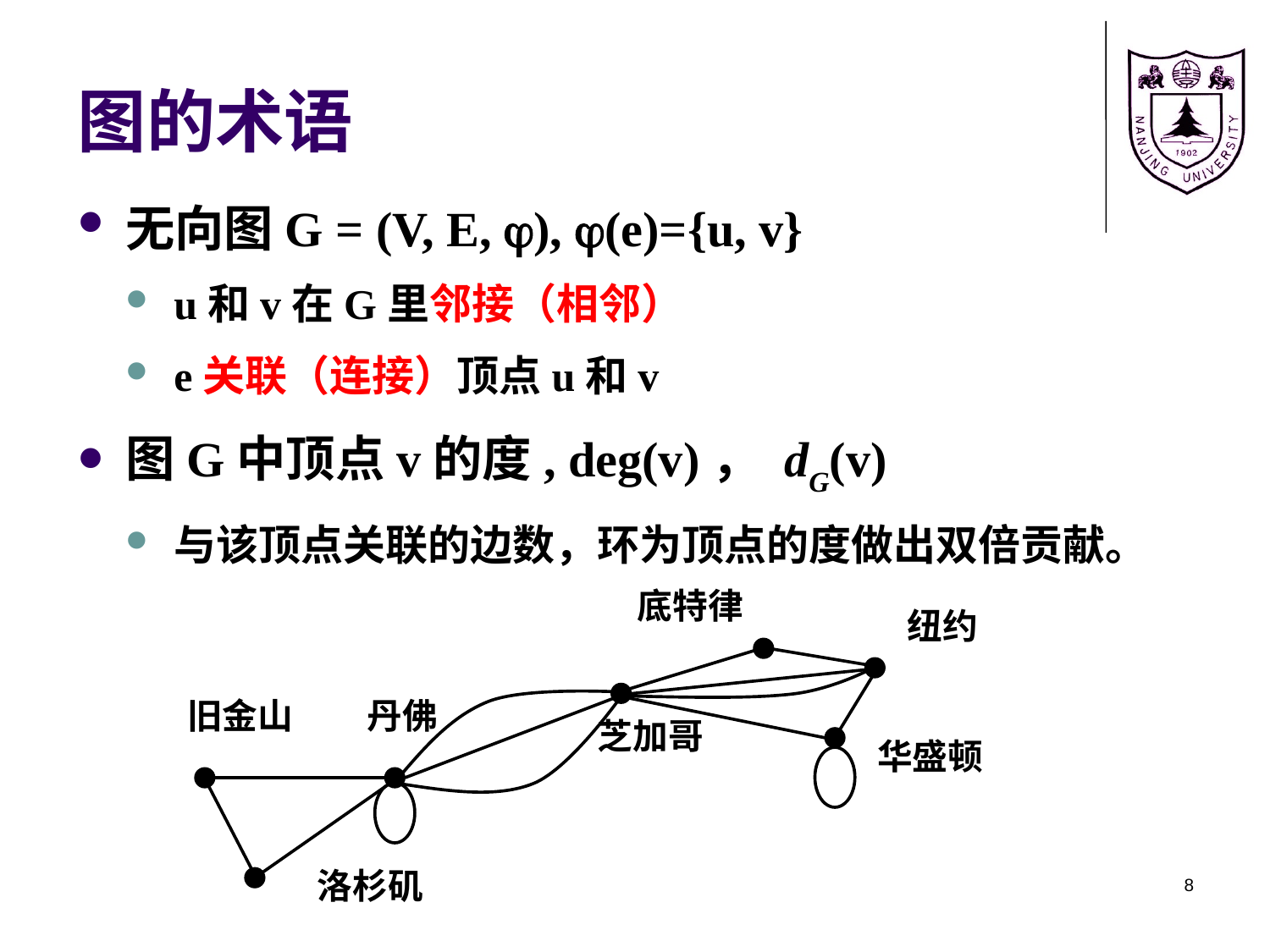

# 图的术语
无向图G = (V, E, ϕ), ϕ(e)={u, v}
u和v在G里邻接（相邻）
e关联（连接）顶点u和v
图G中顶点v的度, deg(v)， dG(v)
与该顶点关联的边数，环为顶点的度做出双倍贡献。
底特律
纽约

旧金山
丹佛

芝加哥

华盛顿

洛杉矶

8